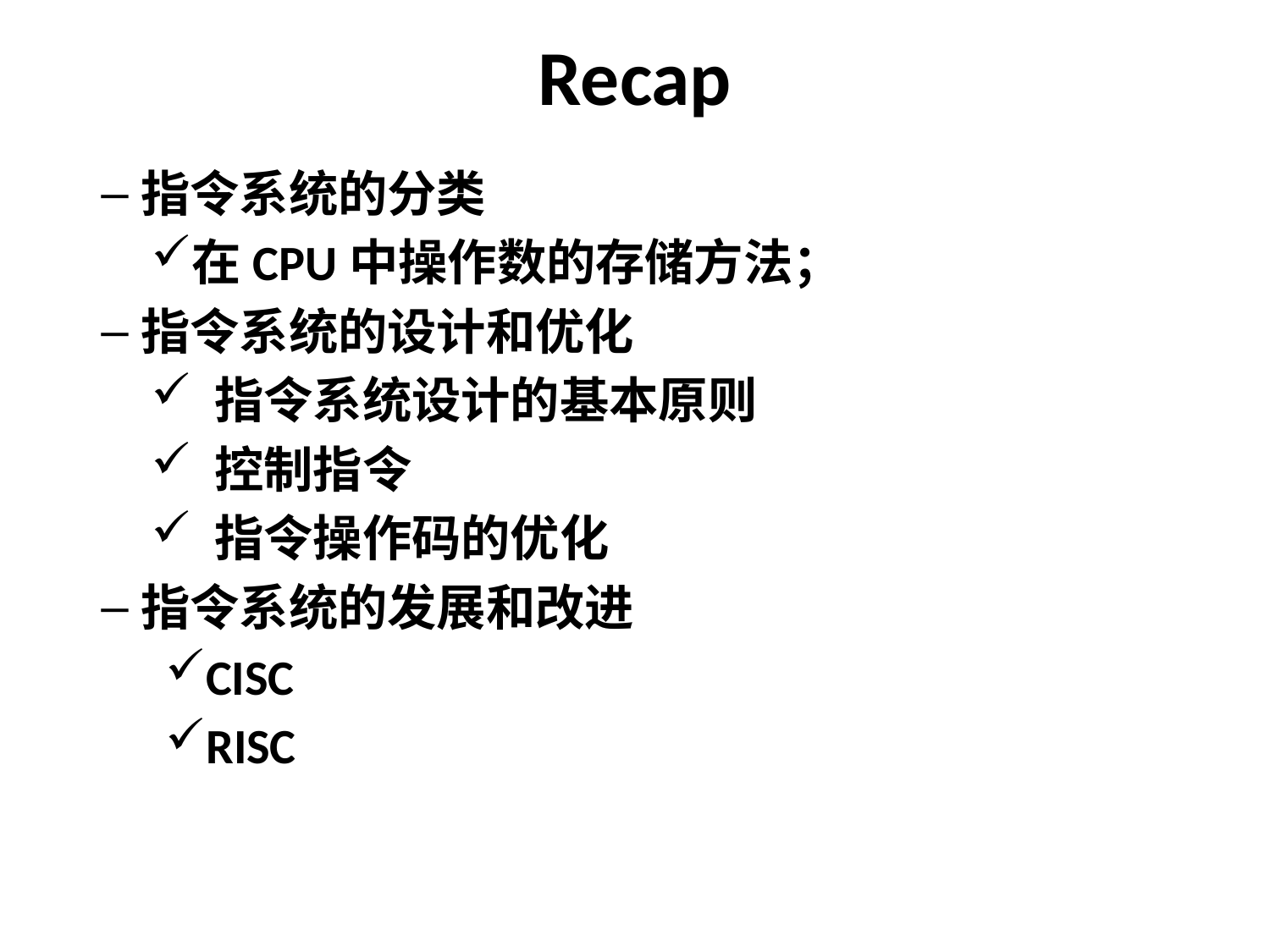

# Recap
指令系统的分类
在CPU中操作数的存储方法；
指令系统的设计和优化
 指令系统设计的基本原则
 控制指令
 指令操作码的优化
指令系统的发展和改进
CISC
RISC